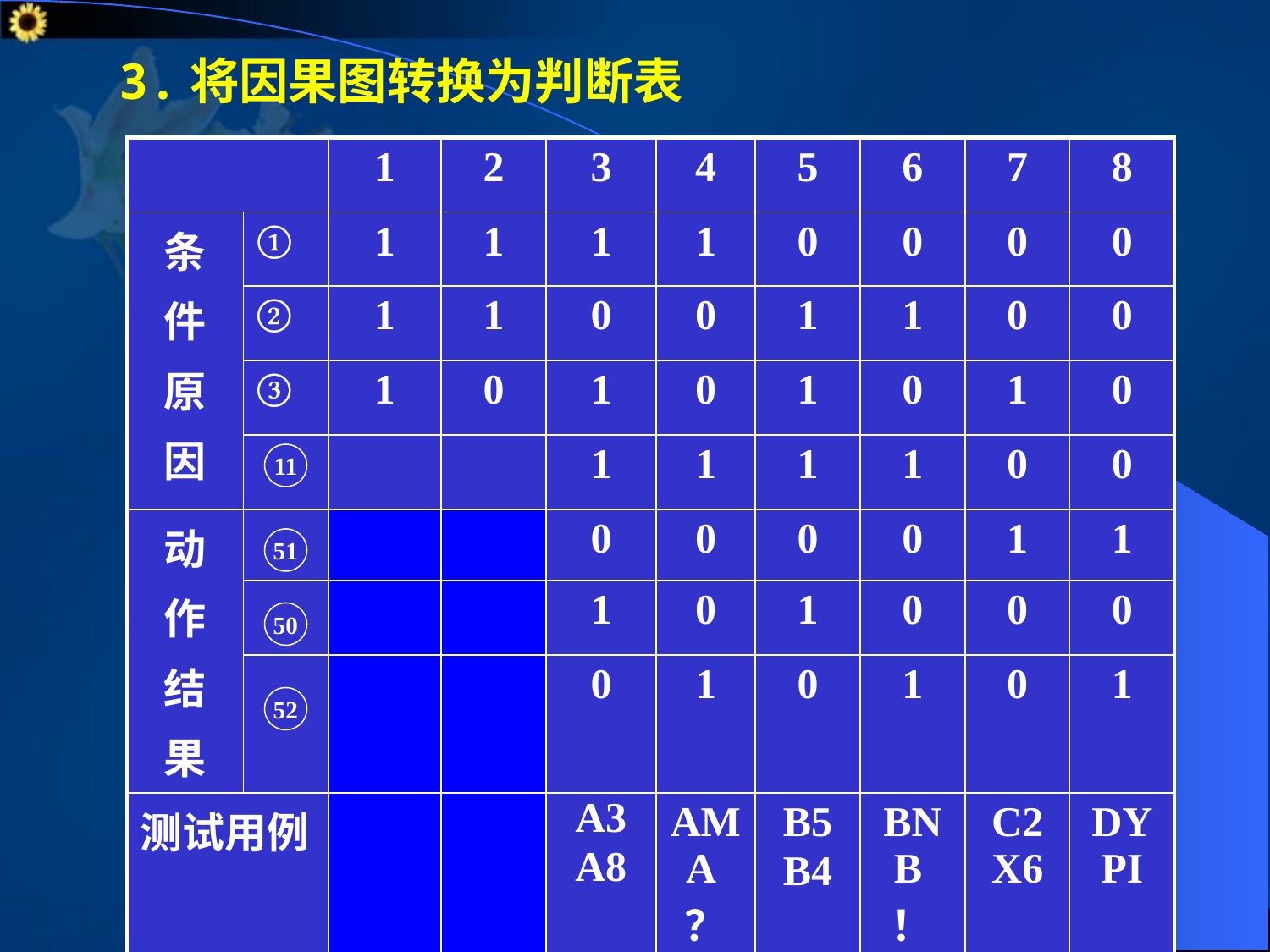

# 3.将因果图转换为判断表
|  |  | 1 | 2 | 3 | 4 | 5 | 6 | 7 | 8 |
| --- | --- | --- | --- | --- | --- | --- | --- | --- | --- |
| 条 件 原 因 | ① | 1 | 1 | 1 | 1 | 0 | 0 | 0 | 0 |
|  | ② | 1 | 1 | 0 | 0 | 1 | 1 | 0 | 0 |
|  | ③ | 1 | 0 | 1 | 0 | 1 | 0 | 1 | 0 |
|  |  |  |  | 1 | 1 | 1 | 1 | 0 | 0 |
| 动 作 结 果 |  |  |  | 0 | 0 | 0 | 0 | 1 | 1 |
|  |  |  |  | 1 | 0 | 1 | 0 | 0 | 0 |
|  |  |  |  | 0 | 1 | 0 | 1 | 0 | 1 |
| 测试用例 |  |  |  | A3 A8 | AMA？ | B5 B4 | BNB！ | C2X6 | DYPI |

11
51
50

52